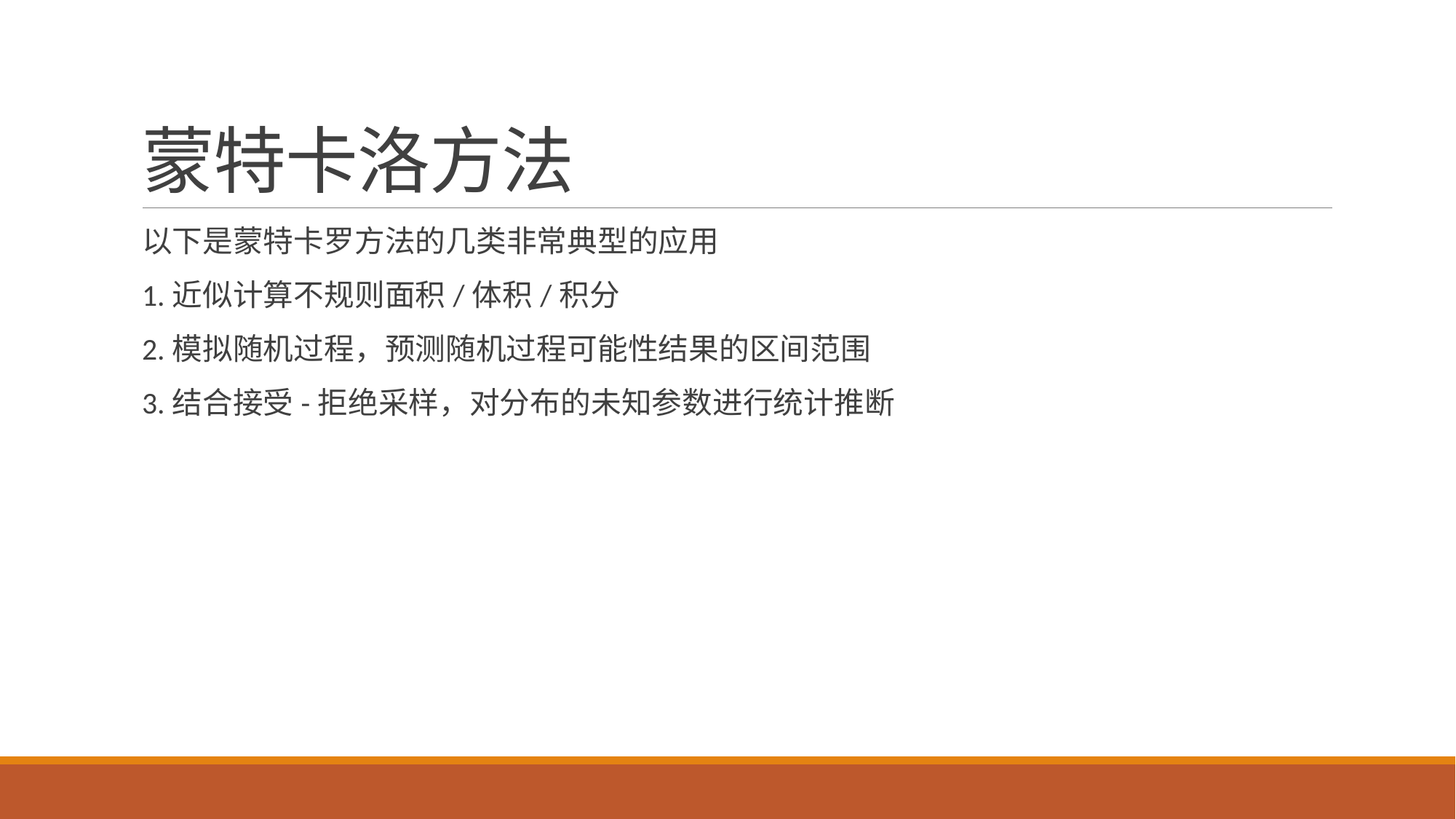

# 蒙特卡洛方法
以下是蒙特卡罗方法的几类非常典型的应用
1.近似计算不规则面积/体积/积分
2.模拟随机过程，预测随机过程可能性结果的区间范围
3.结合接受-拒绝采样，对分布的未知参数进行统计推断